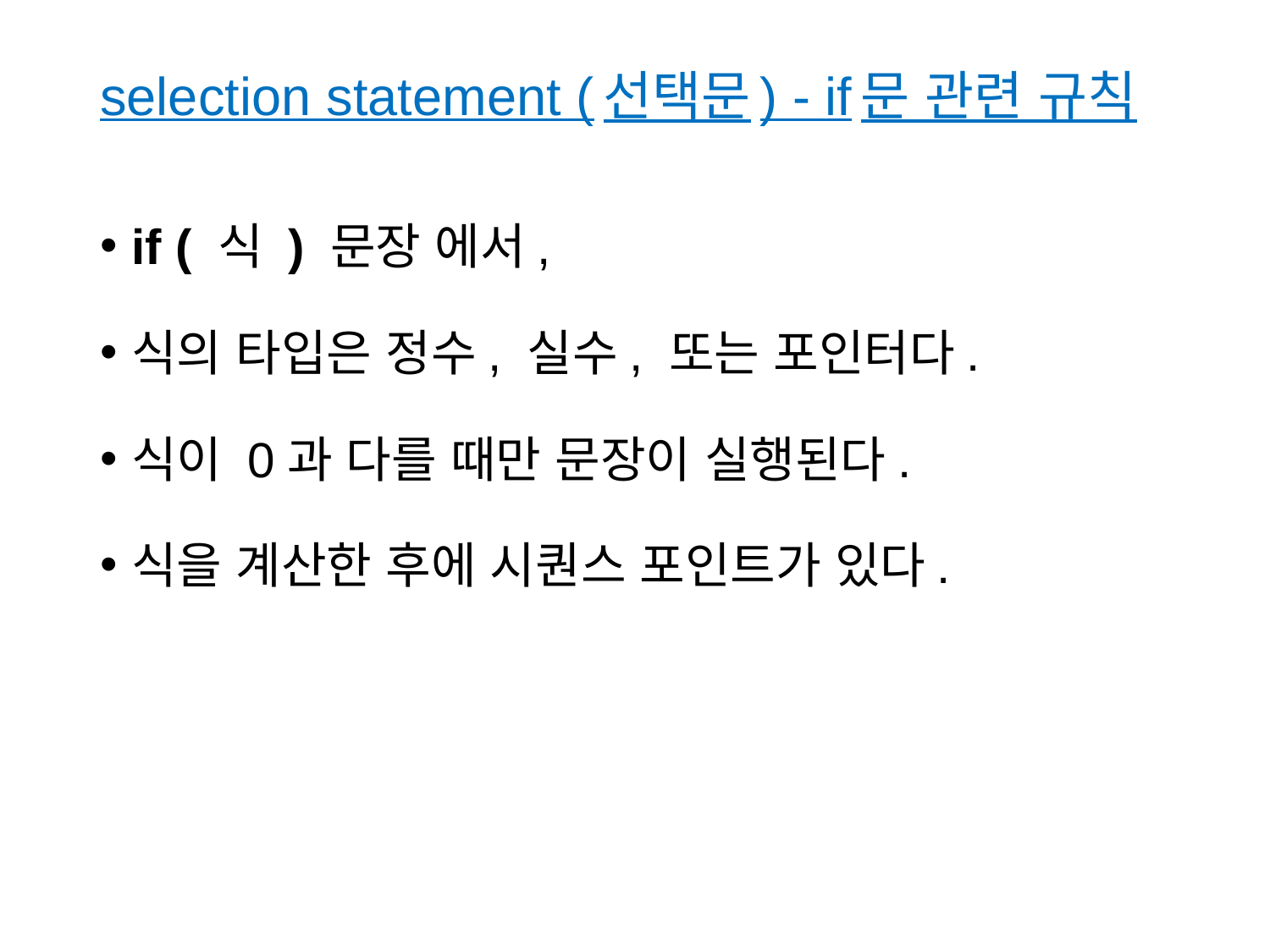

# selection statement (선택문) - if문 관련 규칙
if ( 식 ) 문장 에서,
식의 타입은 정수, 실수, 또는 포인터다.
식이 0과 다를 때만 문장이 실행된다.
식을 계산한 후에 시퀀스 포인트가 있다.